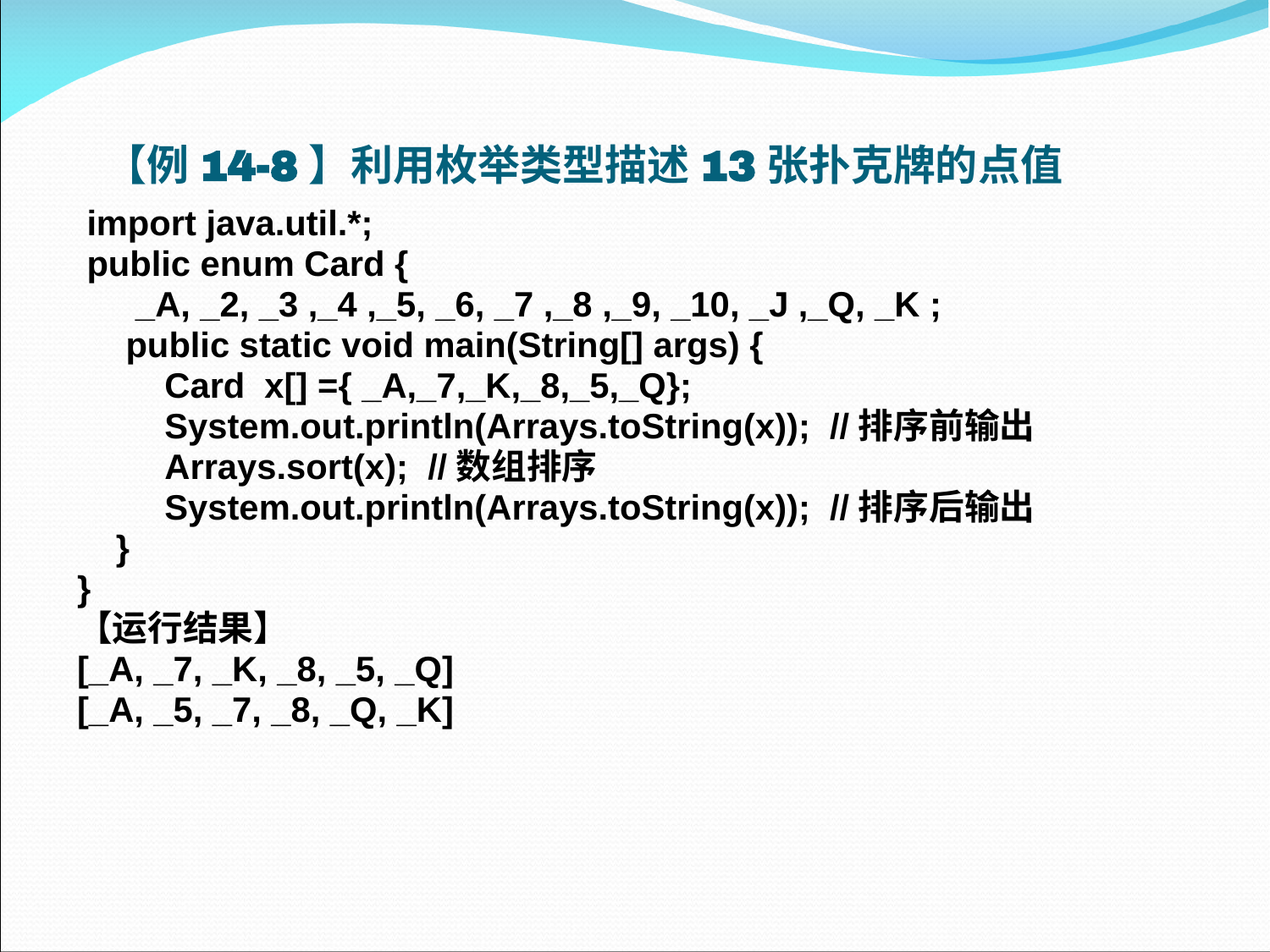

# 【例14-8】利用枚举类型描述13张扑克牌的点值
 import java.util.*;
 public enum Card {
      _A, _2, _3 ,_4 ,_5, _6, _7 ,_8 ,_9, _10, _J ,_Q, _K ;
     public static void main(String[] args) {
         Card  x[] ={ _A,_7,_K,_8,_5,_Q};
         System.out.println(Arrays.toString(x));  //排序前输出
         Arrays.sort(x);  //数组排序
         System.out.println(Arrays.toString(x));  //排序后输出
    }
}
【运行结果】
[_A, _7, _K, _8, _5, _Q]
[_A, _5, _7, _8, _Q, _K]